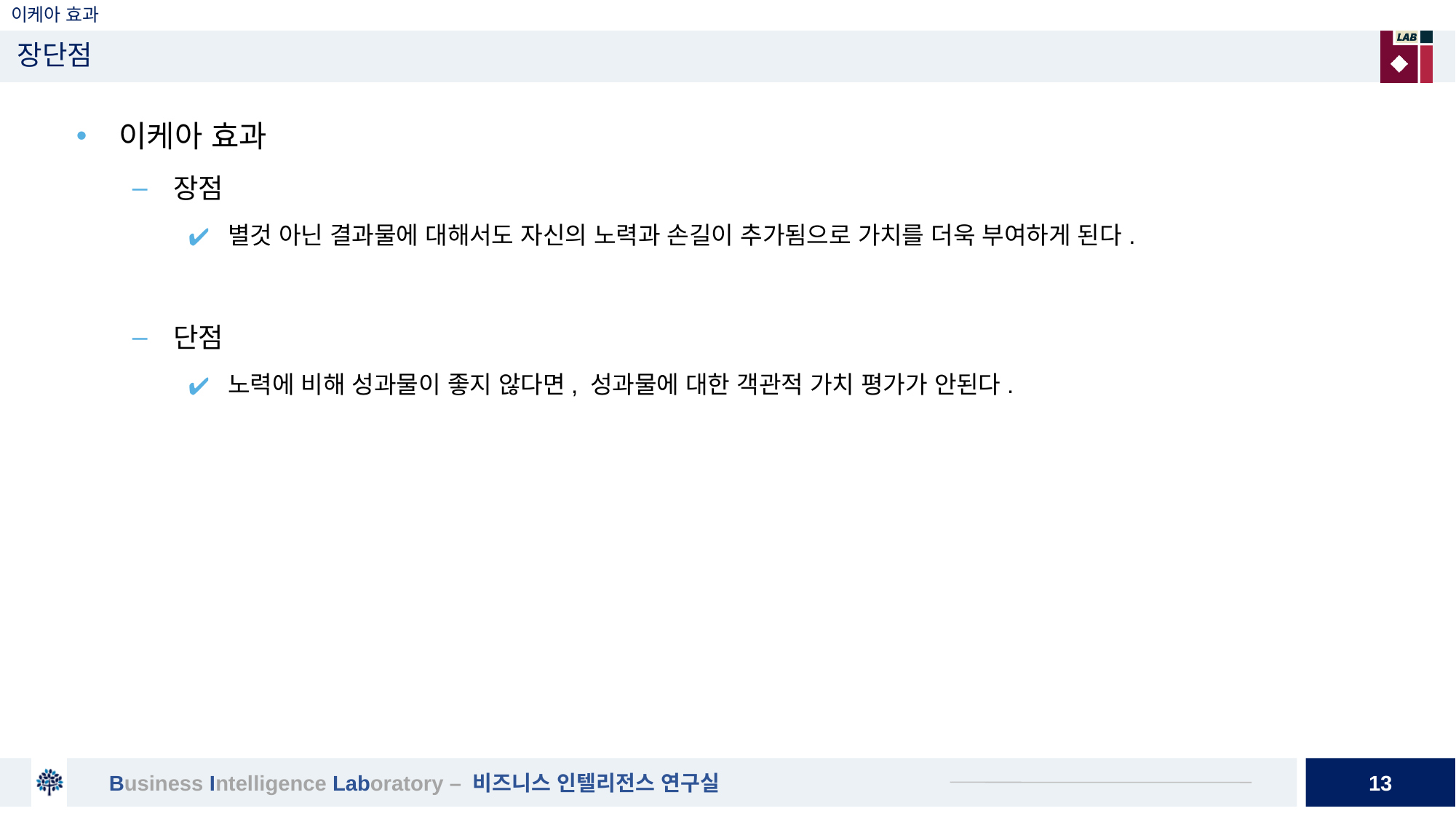

# 이케아 효과
장단점
이케아 효과
장점
별것 아닌 결과물에 대해서도 자신의 노력과 손길이 추가됨으로 가치를 더욱 부여하게 된다.

단점
노력에 비해 성과물이 좋지 않다면, 성과물에 대한 객관적 가치 평가가 안된다.
13